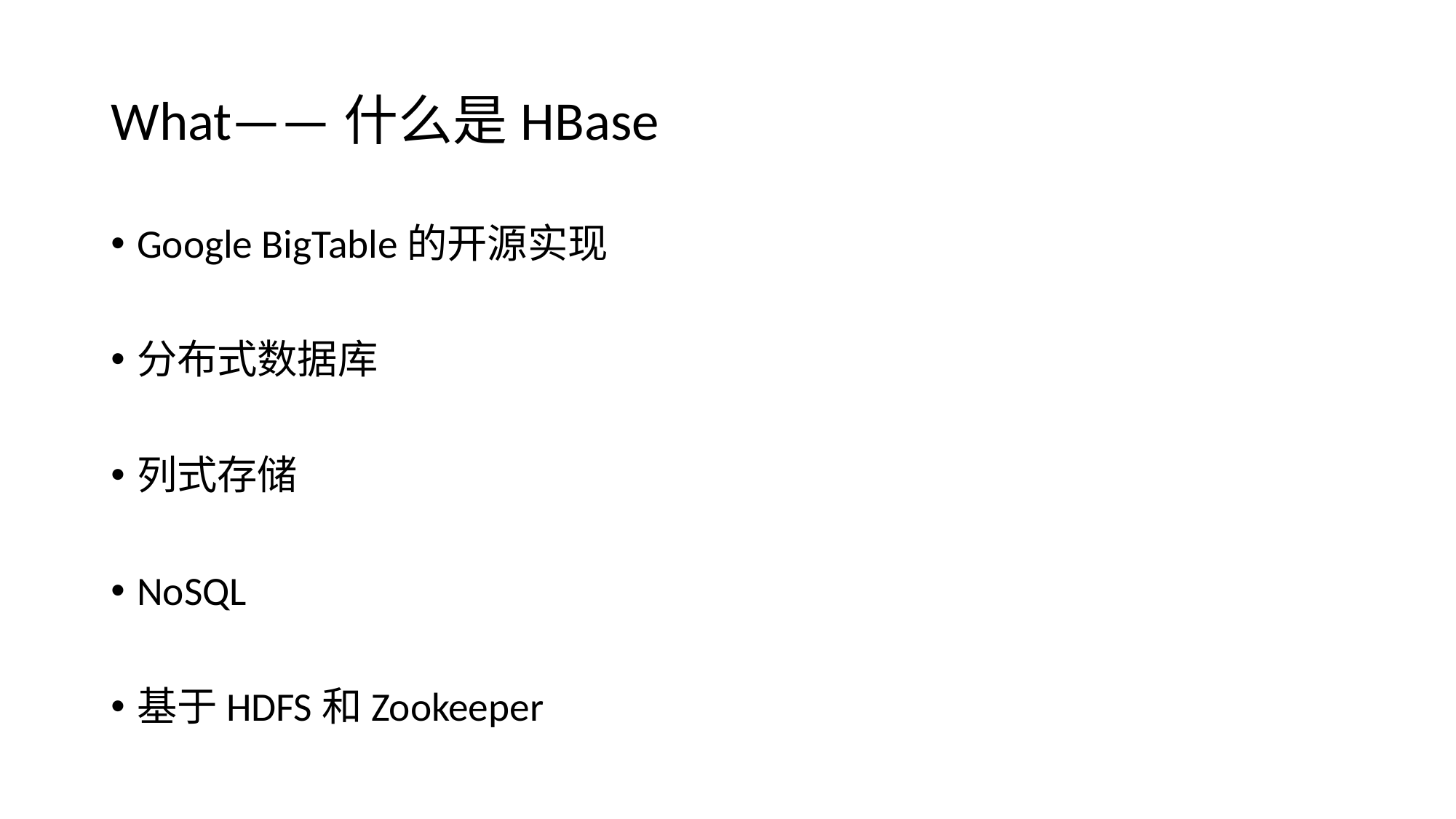

# What——什么是HBase
Google BigTable的开源实现

分布式数据库

列式存储

NoSQL

基于HDFS和Zookeeper